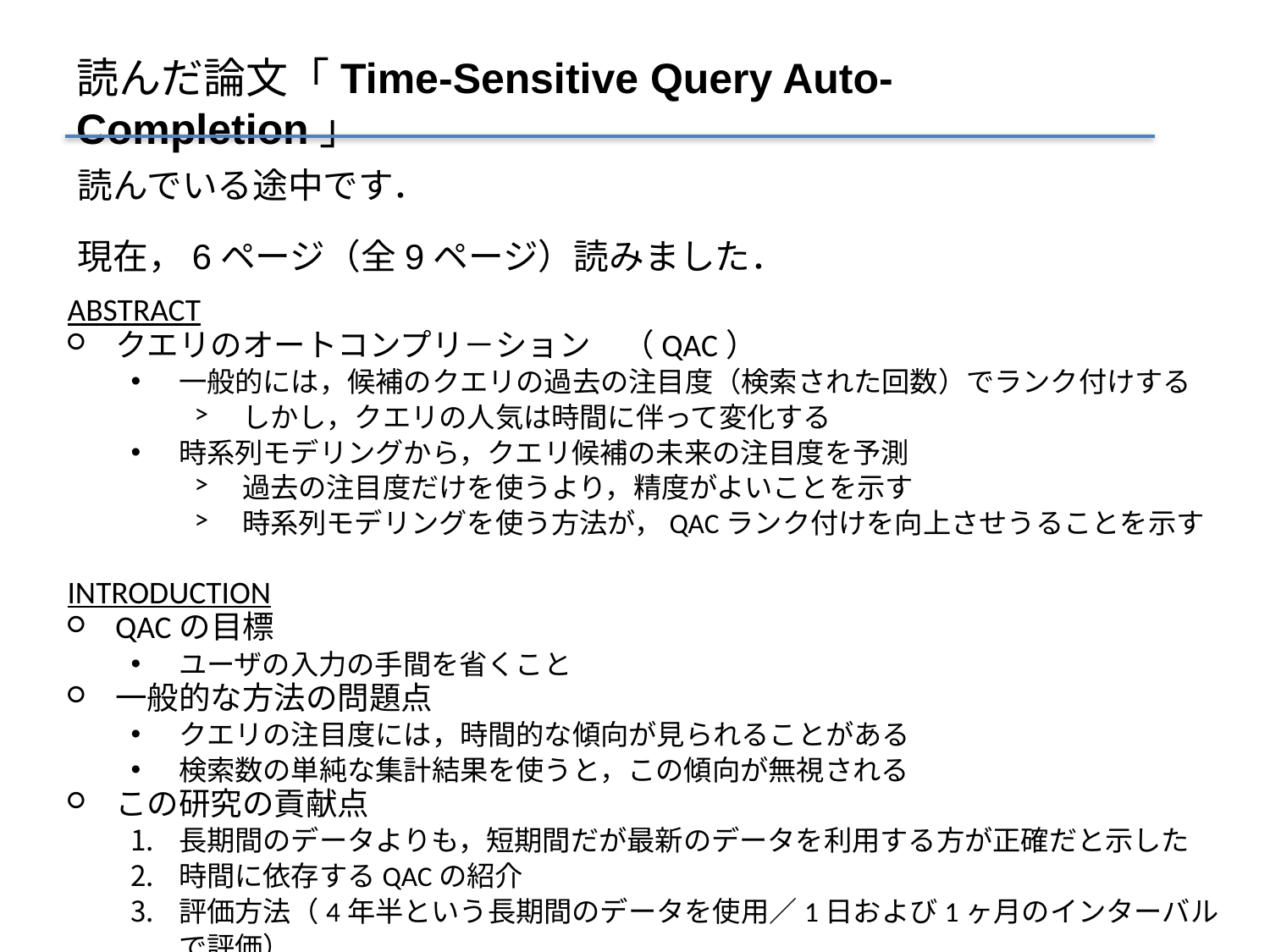

# 読んだ論文「Time-Sensitive Query Auto-Completion」
読んでいる途中です．
現在，6ページ（全9ページ）読みました．

ABSTRACT
クエリのオートコンプリ－ション　（QAC）
一般的には，候補のクエリの過去の注目度（検索された回数）でランク付けする
しかし，クエリの人気は時間に伴って変化する
時系列モデリングから，クエリ候補の未来の注目度を予測
過去の注目度だけを使うより，精度がよいことを示す
時系列モデリングを使う方法が，QACランク付けを向上させうることを示す

INTRODUCTION
QACの目標
ユーザの入力の手間を省くこと
一般的な方法の問題点
クエリの注目度には，時間的な傾向が見られることがある
検索数の単純な集計結果を使うと，この傾向が無視される
この研究の貢献点
長期間のデータよりも，短期間だが最新のデータを利用する方が正確だと示した
時間に依存するQACの紹介
評価方法（4年半という長期間のデータを使用／1日および1ヶ月のインターバルで評価）